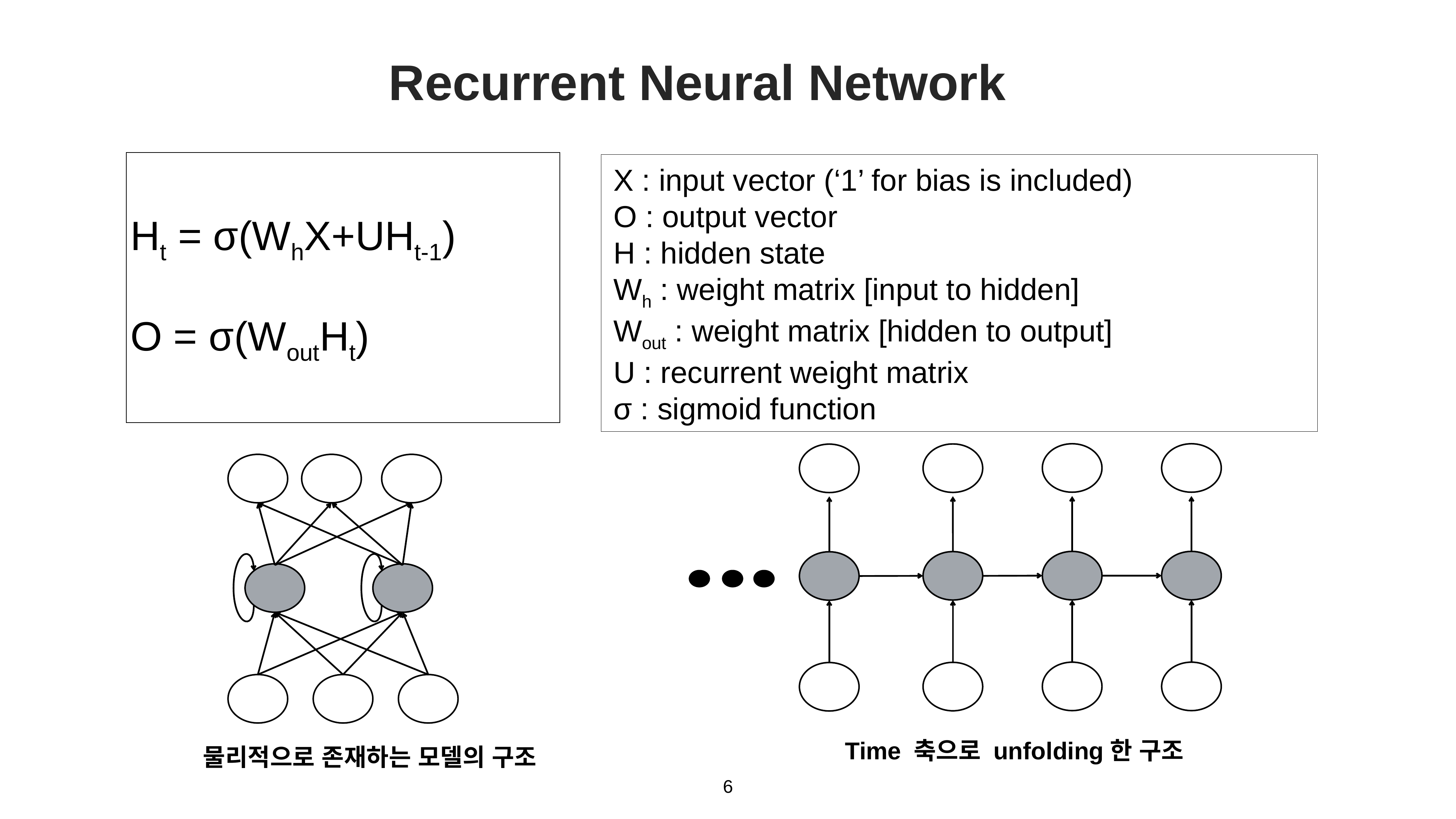

# Recurrent Neural Network
Ht = σ(WhX+UHt-1)
O = σ(WoutHt)
X : input vector (‘1’ for bias is included)
O : output vector
H : hidden state
Wh : weight matrix [input to hidden]
Wout : weight matrix [hidden to output]
U : recurrent weight matrix
σ : sigmoid function

Time 축으로 unfolding한 구조
물리적으로 존재하는 모델의 구조
6